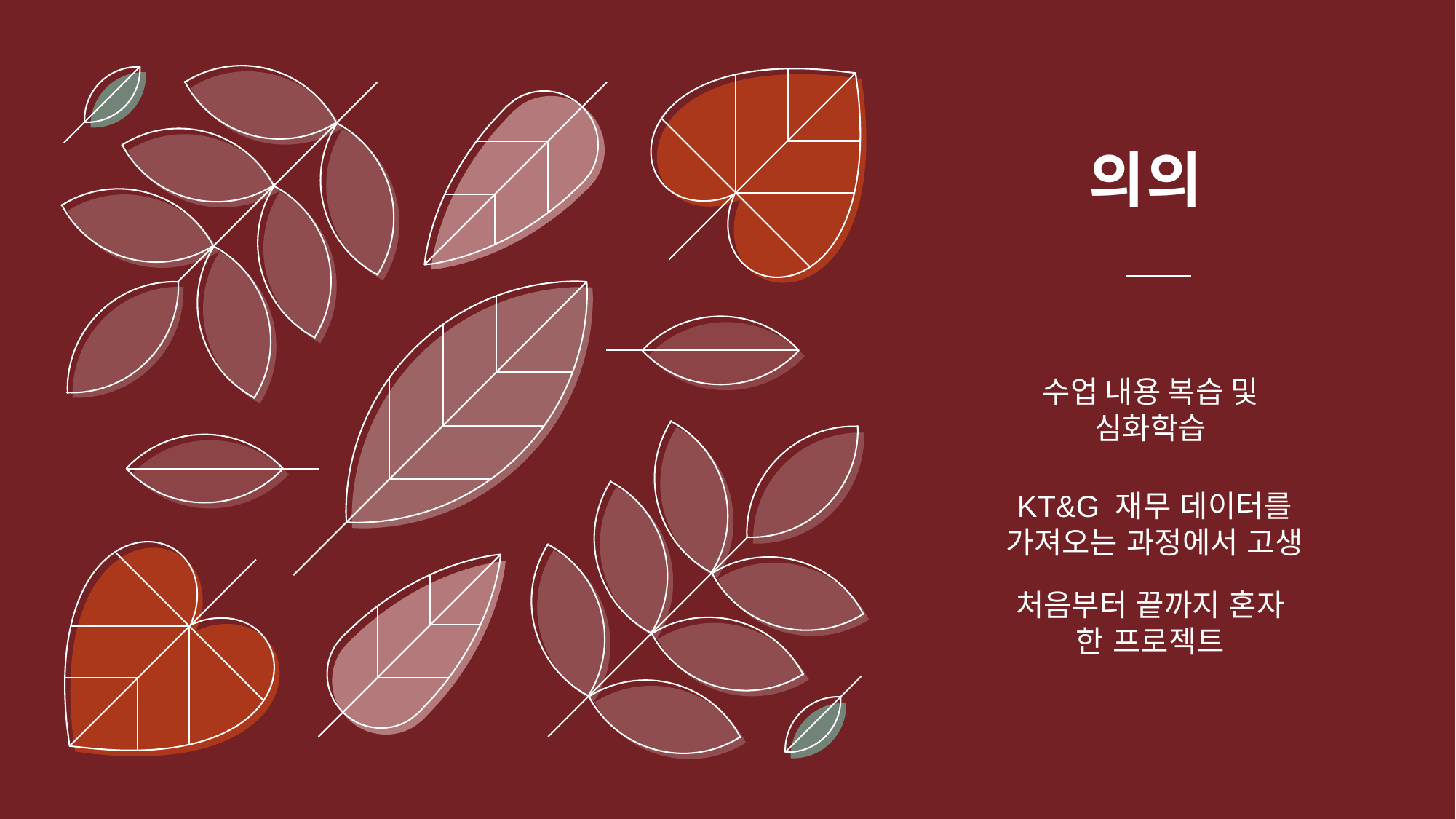

# 의의

​
수업 내용 복습 및 심화학습

KT&G 재무 데이터를 가져오는 과정에서 고생

처음부터 끝까지 혼자 한 프로젝트